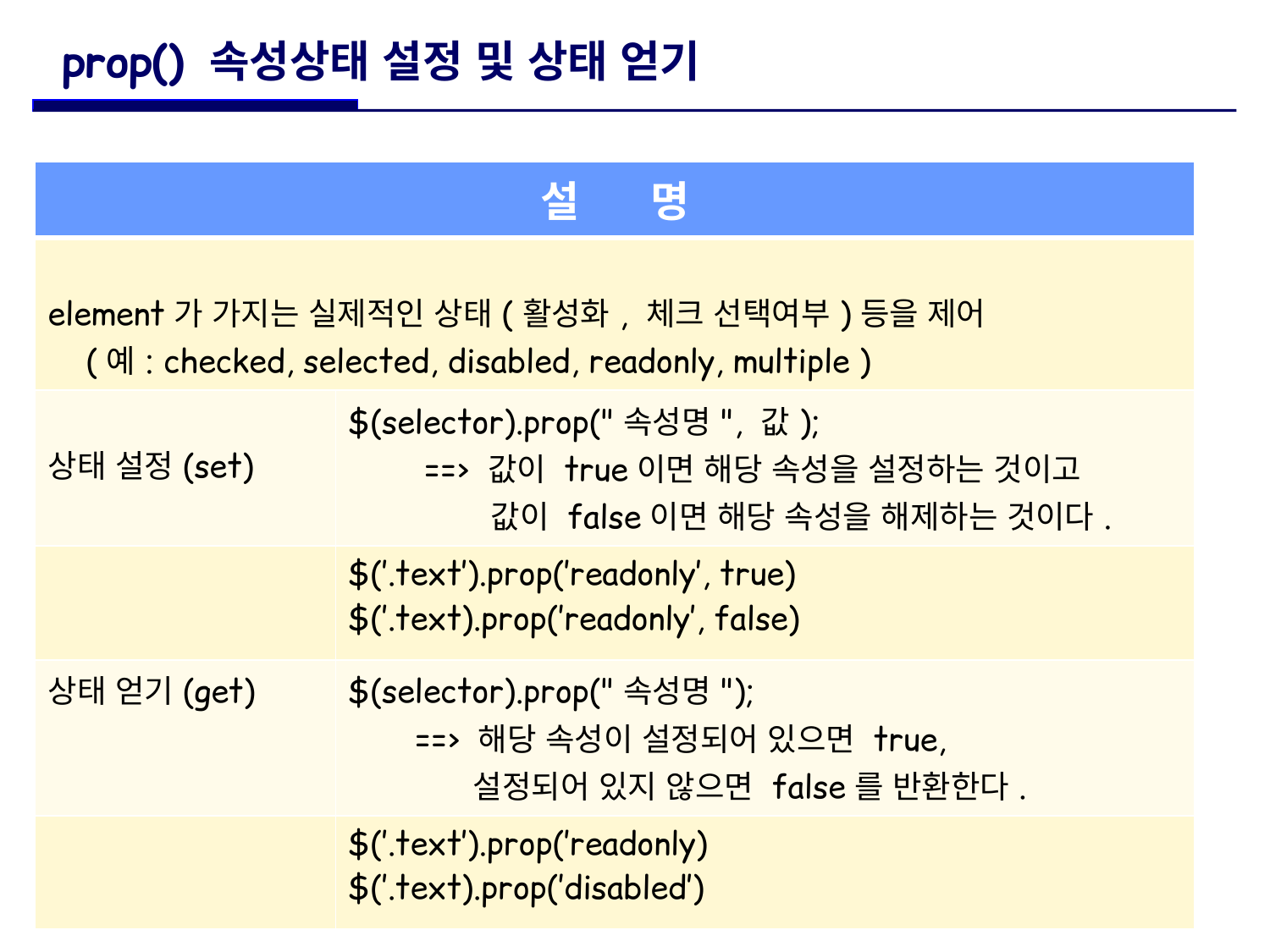

# prop() 속성상태 설정 및 상태 얻기
| 설 명 |  |
| --- | --- |
| element가 가지는 실제적인 상태(활성화, 체크 선택여부)등을 제어 (예: checked, selected, disabled, readonly, multiple ) |  |
| 상태 설정(set) | $(selector).prop("속성명", 값); ==> 값이 true이면 해당 속성을 설정하는 것이고 값이 false이면 해당 속성을 해제하는 것이다. |
|  | $(’.text’).prop(’readonly’, true) $(’.text).prop(’readonly’, false) |
| 상태 얻기(get) | $(selector).prop("속성명"); ==> 해당 속성이 설정되어 있으면 true, 설정되어 있지 않으면 false를 반환한다. |
|  | $(’.text’).prop(’readonly) $(’.text).prop(’disabled’) |